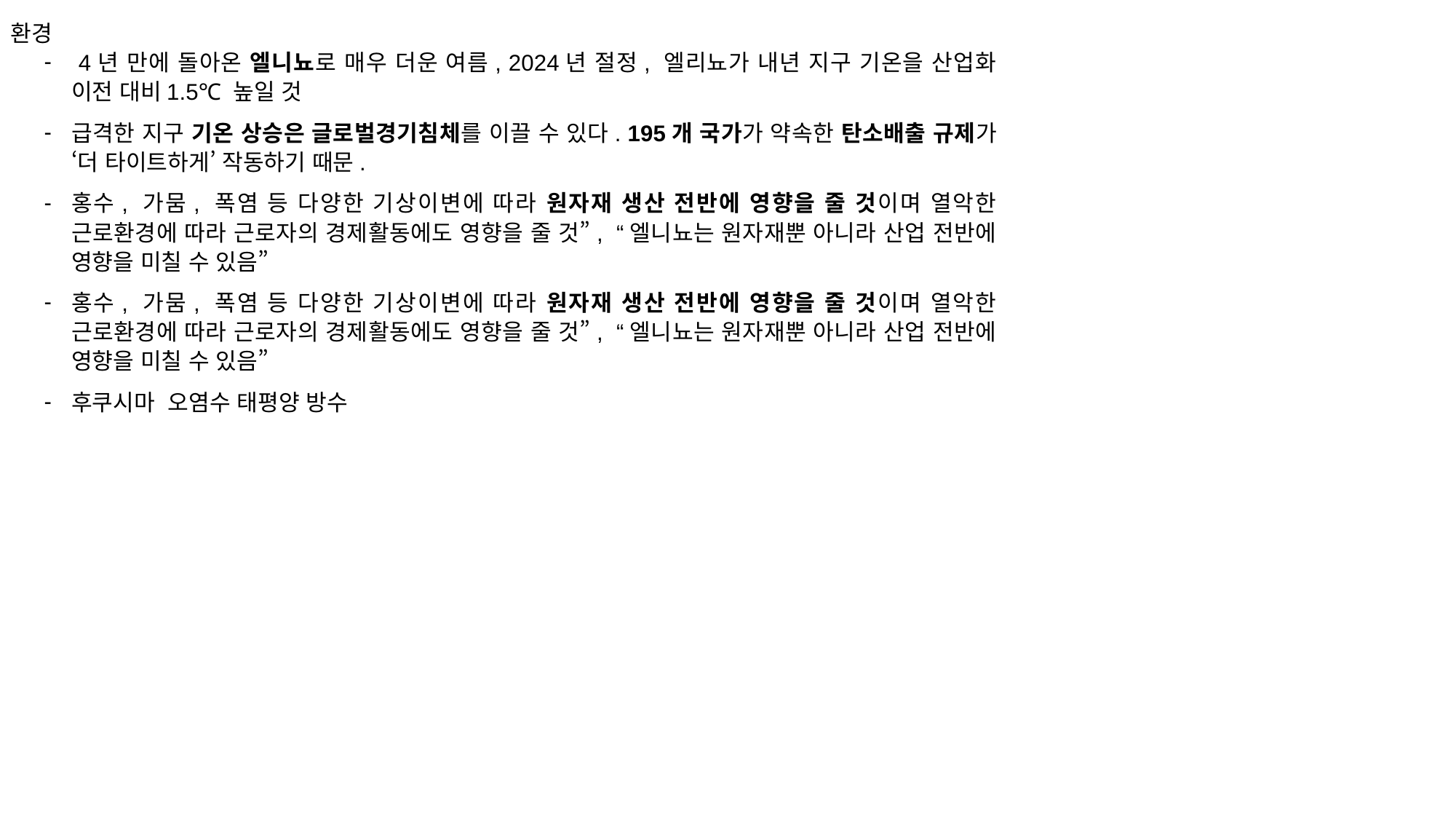

환경
 4년 만에 돌아온 엘니뇨로 매우 더운 여름, 2024년 절정, 엘리뇨가 내년 지구 기온을 산업화 이전 대비1.5℃ 높일 것
급격한 지구 기온 상승은 글로벌경기침체를 이끌 수 있다. 195개 국가가 약속한 탄소배출 규제가‘더 타이트하게’ 작동하기 때문.
홍수, 가뭄, 폭염 등 다양한 기상이변에 따라 원자재 생산 전반에 영향을 줄 것이며 열악한 근로환경에 따라 근로자의 경제활동에도 영향을 줄 것”,  “엘니뇨는 원자재뿐 아니라 산업 전반에 영향을 미칠 수 있음”
홍수, 가뭄, 폭염 등 다양한 기상이변에 따라 원자재 생산 전반에 영향을 줄 것이며 열악한 근로환경에 따라 근로자의 경제활동에도 영향을 줄 것”,  “엘니뇨는 원자재뿐 아니라 산업 전반에 영향을 미칠 수 있음”
후쿠시마  오염수 태평양 방수